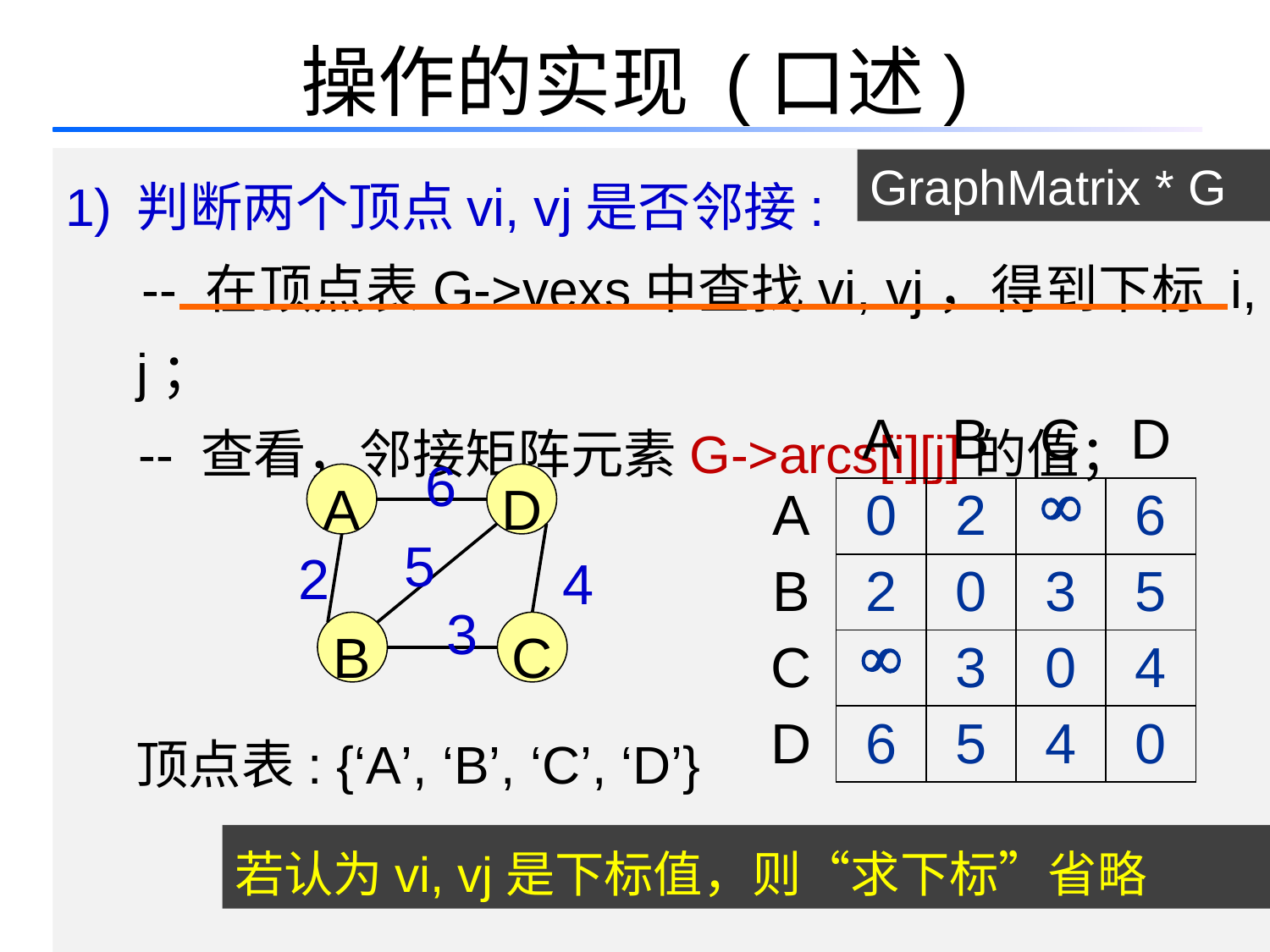

# 操作的实现 (口述)

判断两个顶点vi, vj是否邻接:
     -- 在顶点表G->vexs中查找vi, vj，得到下标 i, j；
     -- 查看，邻接矩阵元素G->arcs[i][j]的值；
GraphMatrix * G
|  | A | B | C | D |
| --- | --- | --- | --- | --- |
| A | 0 | 2 | ∞ | 6 |
| B | 2 | 0 | 3 | 5 |
| C | ∞ | 3 | 0 | 4 |
| D | 6 | 5 | 4 | 0 |
6
A
D
5
2
4
3
B
C
顶点表: {‘A’, ‘B’, ‘C’, ‘D’}
若认为vi, vj是下标值，则“求下标”省略